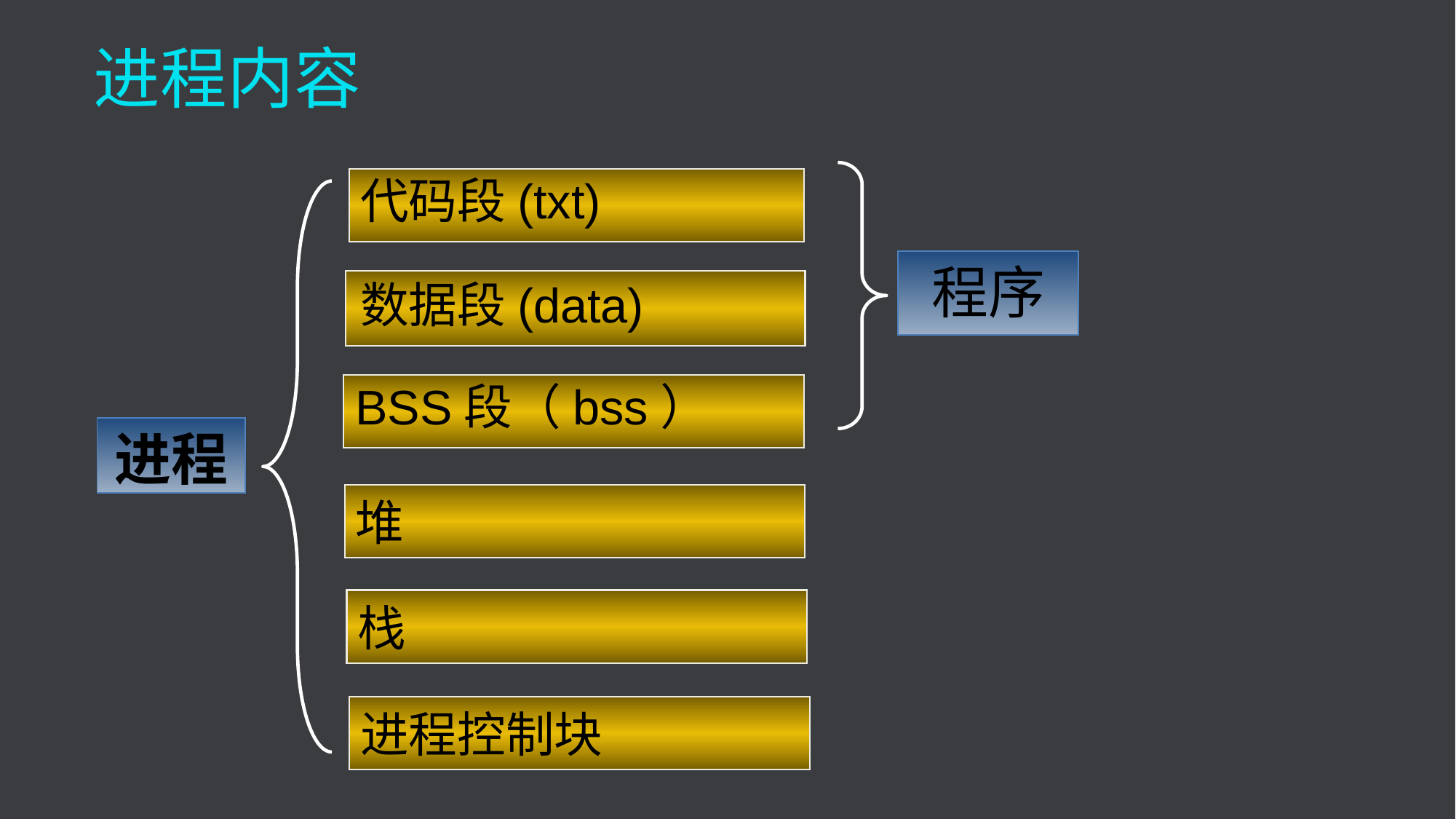

进程内容

代码段(txt)

程序

数据段(data)

BSS段（bss）
进程
堆
栈
进程控制块